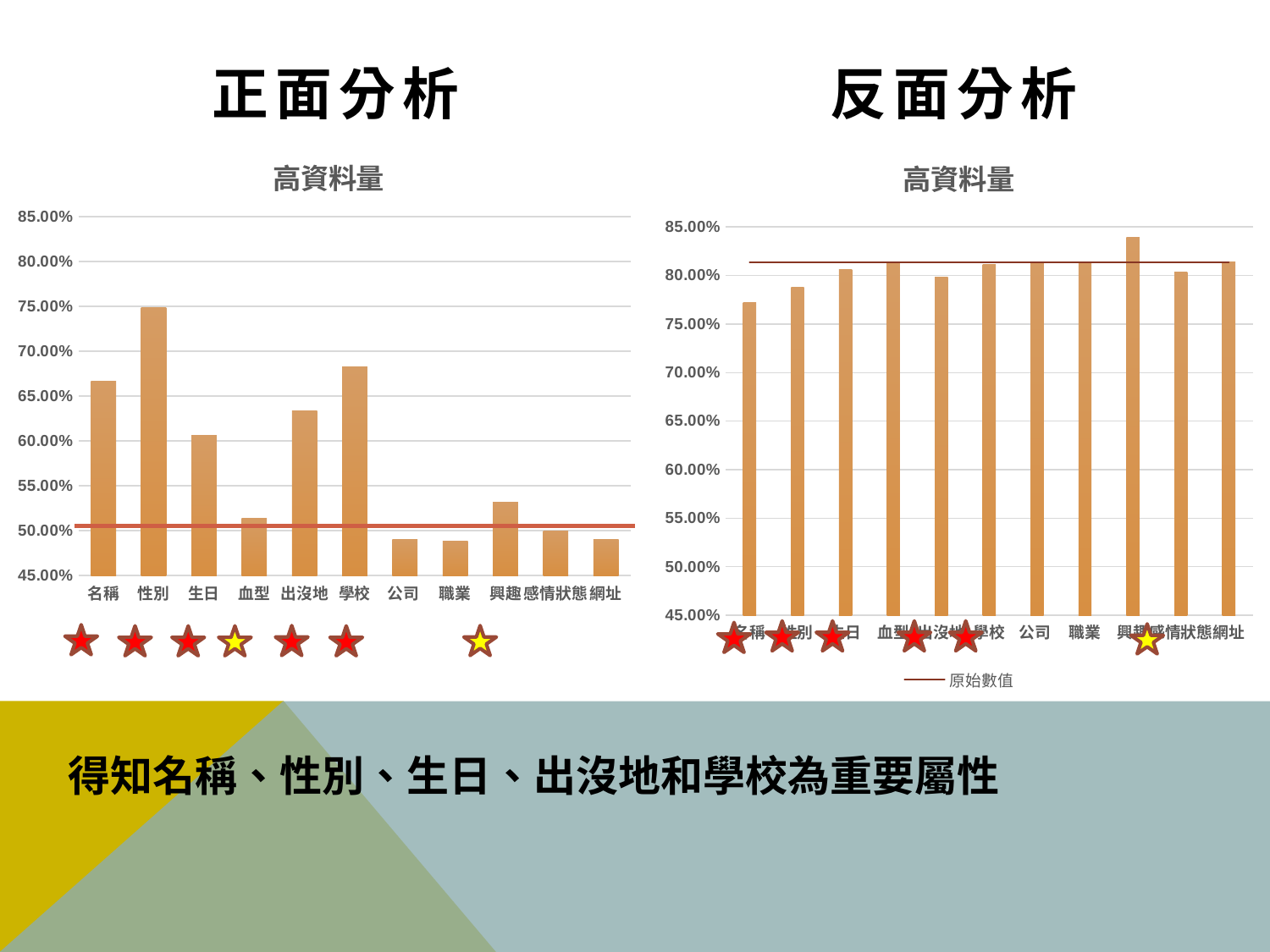

正面分析
反面分析

### Chart:

| Category | 高資料量 |
|---|---|
| 名稱 | 0.666667 |
| 性別 | 0.7490196 |
| 生日 | 0.6058822 |
| 血型 | 0.5137255999999999 |
| 出沒地 | 0.6333333999999999 |
| 學校 | 0.6823534 |
| 公司  | 0.49019599999999997 |
| 職業 | 0.4882352 |
| 興趣 | 0.5313726 |
| 感情狀態 | 0.5 |
| 網址 | 0.49019599999999997 |

### Chart: 高資料量

| Category | 高資料量 | 原始數值 |
|---|---|---|
| 名稱 | 0.772549 | 0.8137 |
| 性別 | 0.7882353999999999 | 0.8137 |
| 生日 | 0.8058821999999999 | 0.8137 |
| 血型 | 0.8137254 | 0.8137 |
| 出沒地 | 0.7980392000000001 | 0.8137 |
| 學校 | 0.8117646000000001 | 0.8137 |
| 公司  | 0.8137254 | 0.8137 |
| 職業 | 0.8137254 | 0.8137 |
| 興趣 | 0.8392154 | 0.8137 |
| 感情狀態 | 0.8039216 | 0.8137 |
| 網址 | 0.8137254 | 0.8137 |

# 得知名稱、性別、生日、出沒地和學校為重要屬性